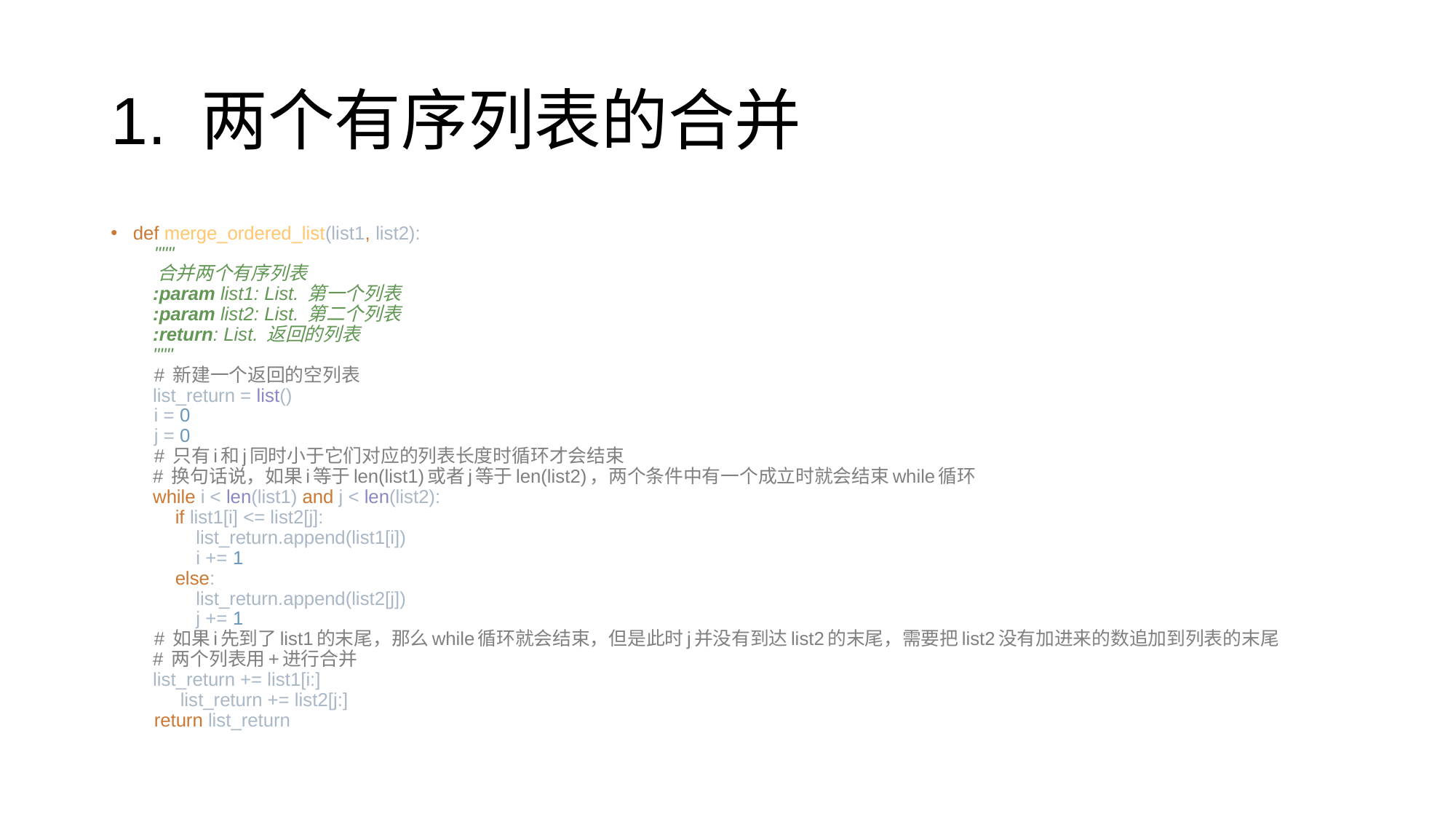

# 1. 两个有序列表的合并
def merge_ordered_list(list1, list2):
    """
    合并两个有序列表
    :param list1: List. 第一个列表
    :param list2: List. 第二个列表
    :return: List. 返回的列表
    """
    # 新建一个返回的空列表
    list_return = list()
    i = 0
    j = 0
    # 只有i和j同时小于它们对应的列表长度时循环才会结束
    # 换句话说，如果i等于len(list1)或者j等于len(list2)，两个条件中有一个成立时就会结束while循环
    while i < len(list1) and j < len(list2):
        if list1[i] <= list2[j]:
            list_return.append(list1[i])
            i += 1
        else:
            list_return.append(list2[j])
            j += 1
    # 如果i先到了list1的末尾，那么while循环就会结束，但是此时j并没有到达list2的末尾，需要把list2没有加进来的数追加到列表的末尾
    # 两个列表用+进行合并
    list_return += list1[i:]
         list_return += list2[j:]
    return list_return